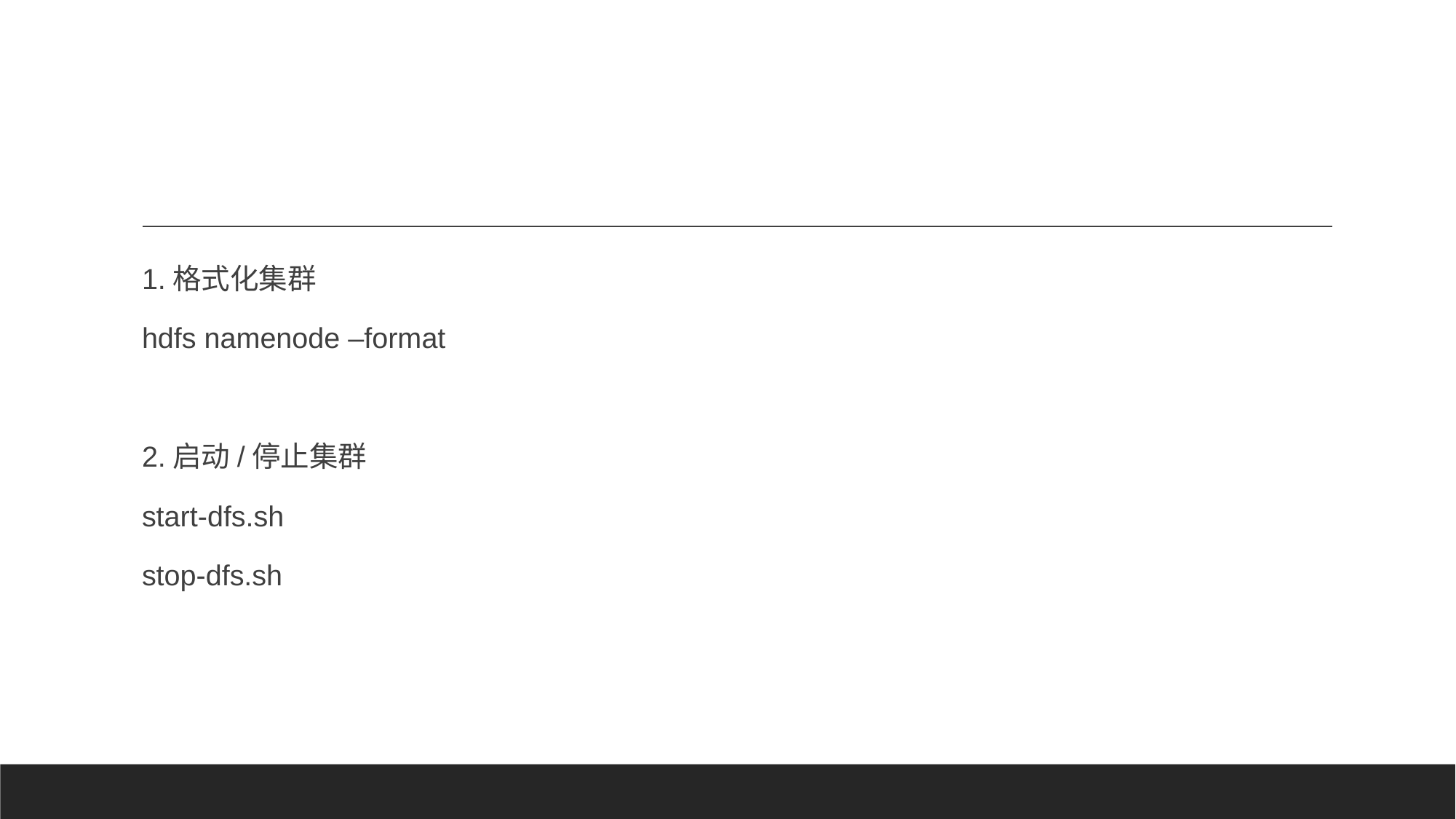

#
1.格式化集群
hdfs namenode –format

2.启动/停止集群
start-dfs.sh
stop-dfs.sh